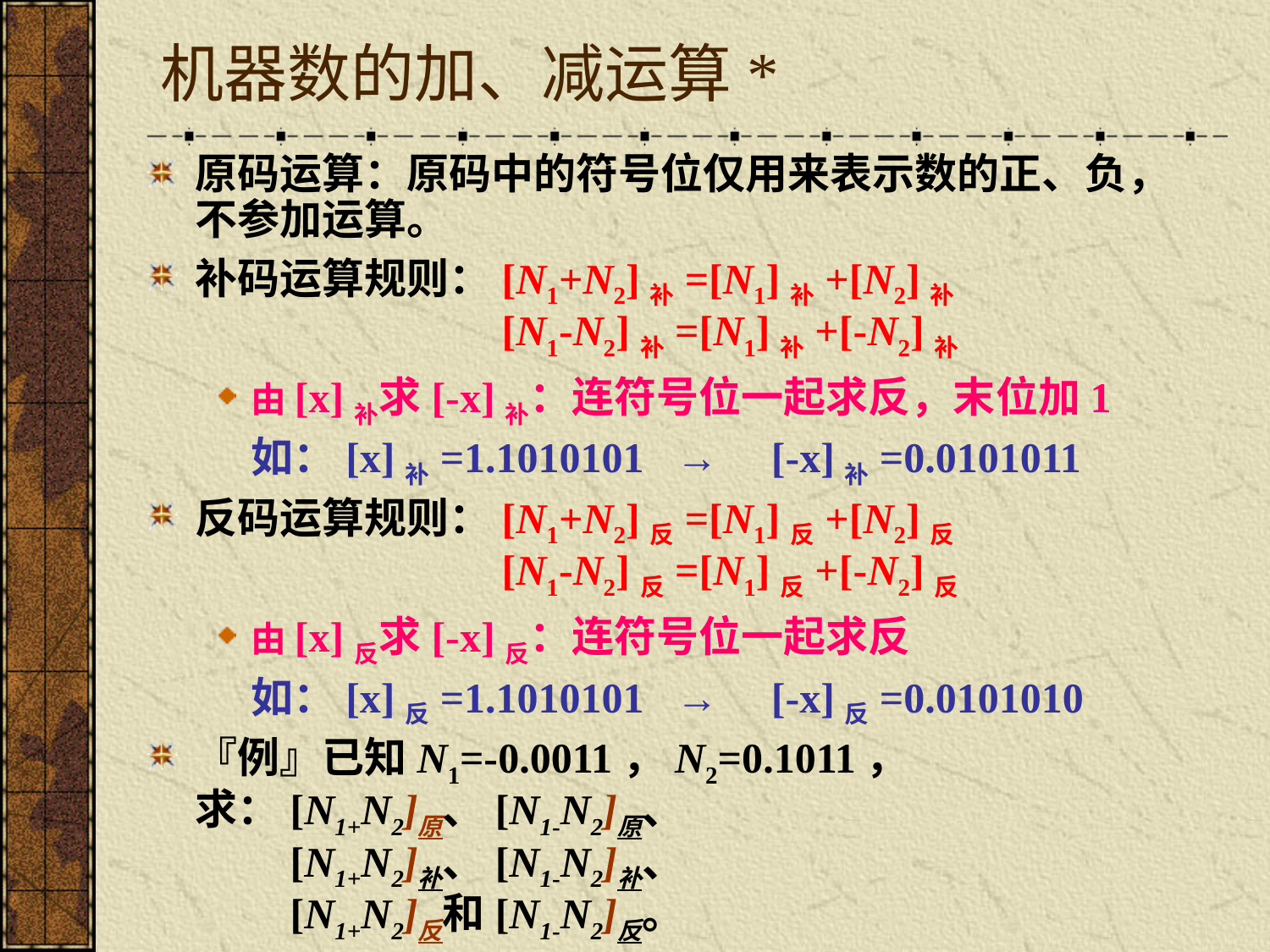

# 机器数的加、减运算*
原码运算：原码中的符号位仅用来表示数的正、负，不参加运算。
补码运算规则：[N1+N2]补=[N1]补+[N2]补
　　　　　　　[N1-N2]补=[N1]补+[-N2]补
由[x]补求[-x]补：连符号位一起求反，末位加1
	如：[x]补=1.1010101   →     [-x]补=0.0101011
反码运算规则：[N1+N2]反=[N1]反+[N2]反
　　　　　　　[N1-N2]反=[N1]反+[-N2]反
由[x]反求[-x]反：连符号位一起求反
	如：[x]反=1.1010101   →     [-x]反=0.0101010
『例』已知N1=-0.0011，N2=0.1011，
求：[N1+N2]原、[N1-N2]原、
　　[N1+N2]补、[N1-N2]补、
　　[N1+N2]反和[N1-N2]反。